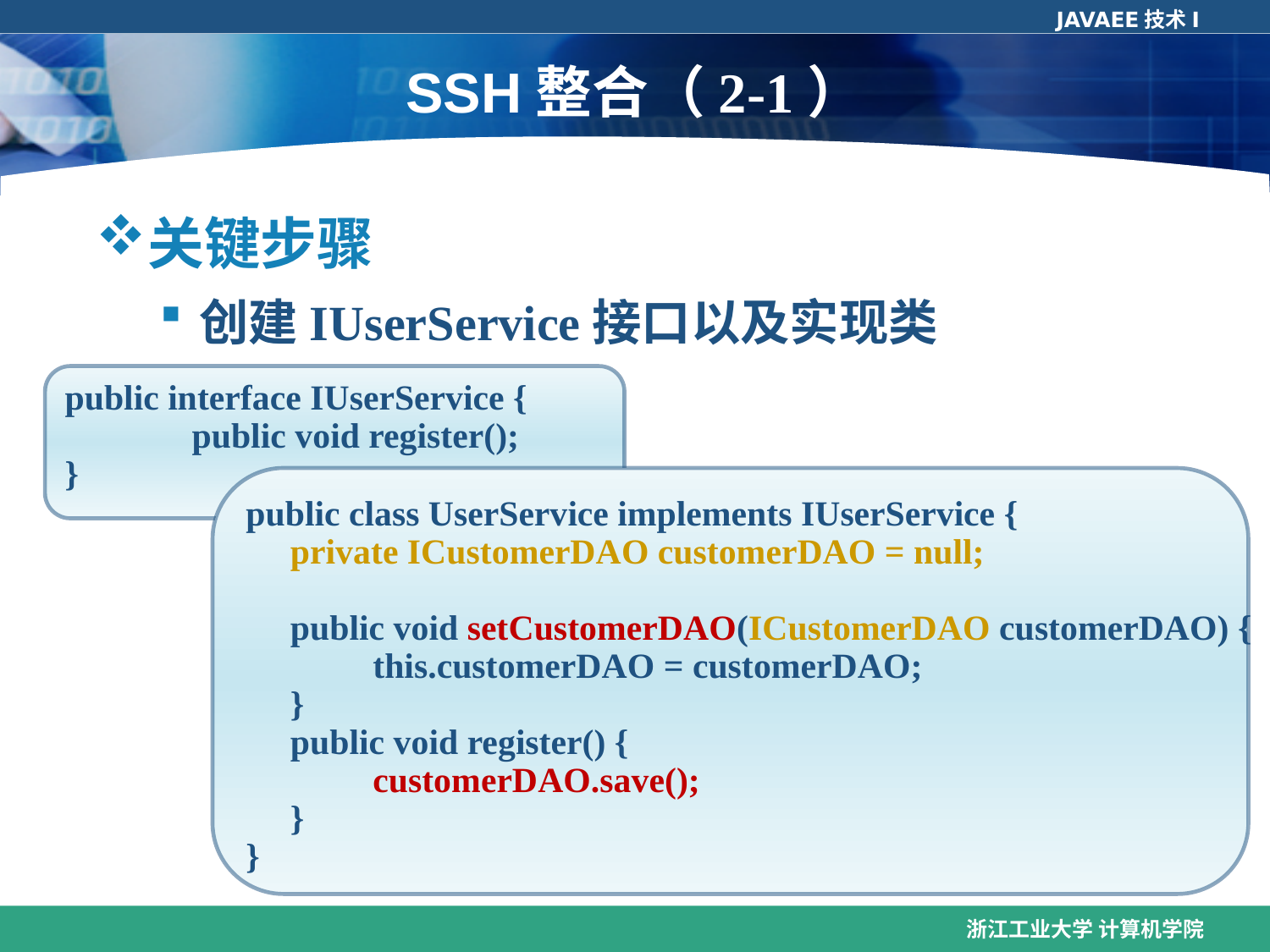

# SSH整合（2-1）
关键步骤
创建IUserService接口以及实现类UserService

public interface IUserService {
	public void register();
}
public class UserService implements IUserService {
     private ICustomerDAO customerDAO = null;

     public void setCustomerDAO(ICustomerDAO customerDAO) {
	this.customerDAO = customerDAO;
     }
     public void register() {
	customerDAO.save();
     }
}